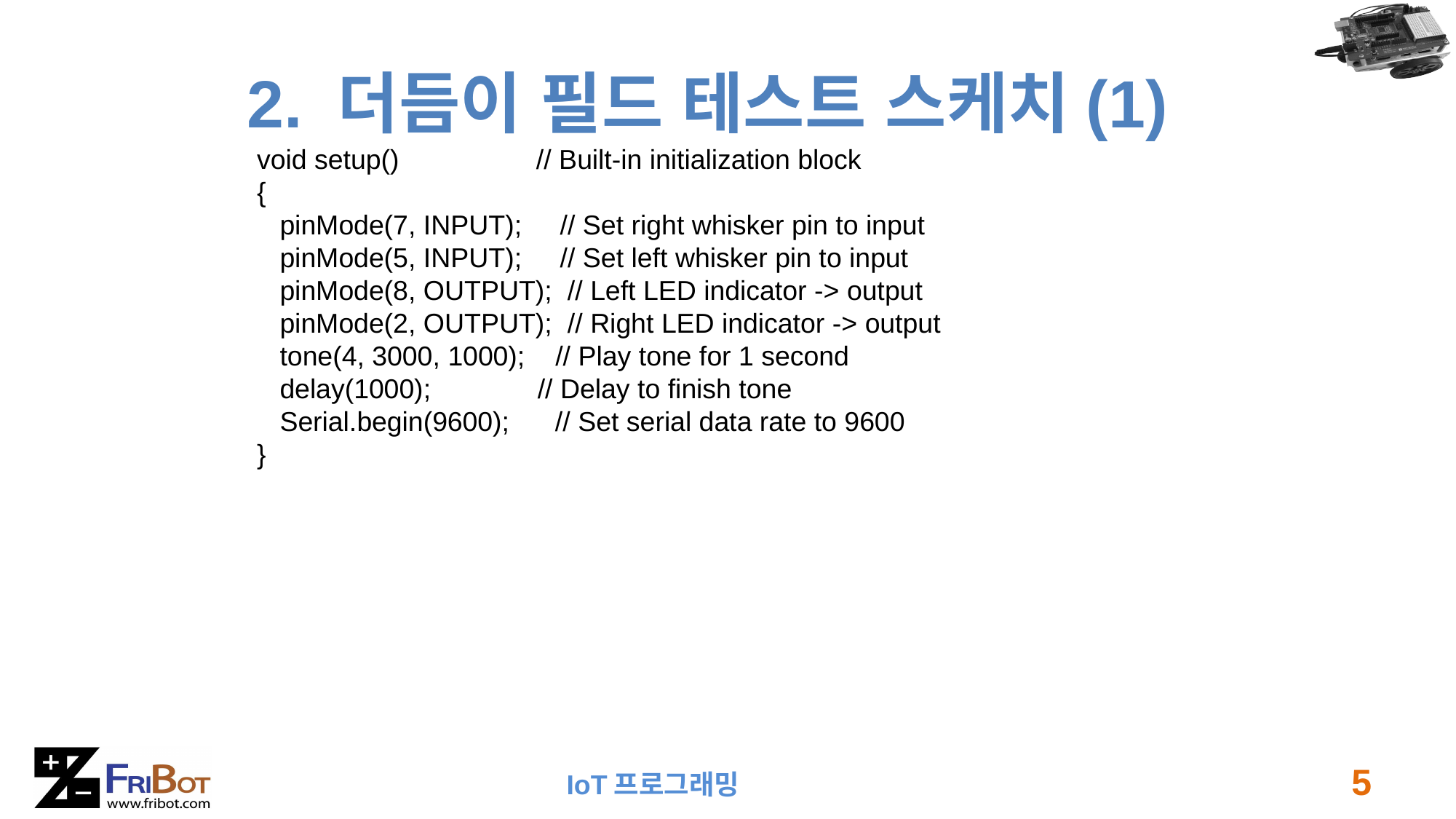

# 2. 더듬이 필드 테스트 스케치(1)
void setup()                  // Built-in initialization block
{
   pinMode(7, INPUT);     // Set right whisker pin to input
   pinMode(5, INPUT);     // Set left whisker pin to input
   pinMode(8, OUTPUT);  // Left LED indicator -> output
   pinMode(2, OUTPUT);  // Right LED indicator -> output
   tone(4, 3000, 1000);    // Play tone for 1 second
   delay(1000);              // Delay to finish tone
   Serial.begin(9600);      // Set serial data rate to 9600
}
5